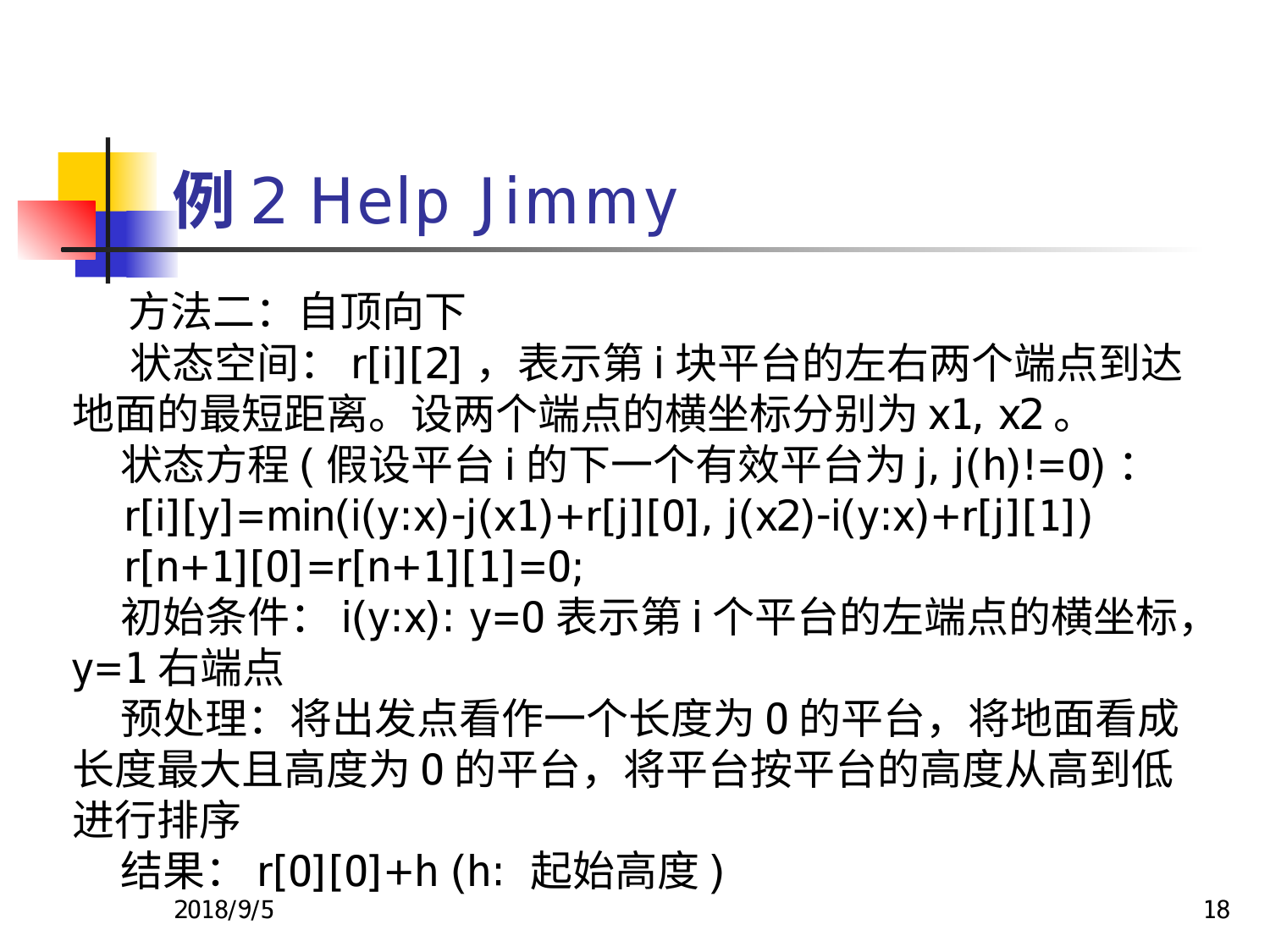

# 例2 Help Jimmy
    方法二：自顶向下
     状态空间：r[i][2]，表示第i块平台的左右两个端点到达地面的最短距离。设两个端点的横坐标分别为x1, x2。
    状态方程(假设平台i的下一个有效平台为j, j(h)!=0)：
    r[i][y]=min(i(y:x)-j(x1)+r[j][0], j(x2)-i(y:x)+r[j][1])
    r[n+1][0]=r[n+1][1]=0;
    初始条件：i(y:x): y=0表示第i个平台的左端点的横坐标，y=1右端点
    预处理：将出发点看作一个长度为0的平台，将地面看成长度最大且高度为0的平台，将平台按平台的高度从高到低进行排序
    结果：r[0][0]+h (h: 起始高度)
2018/9/5
18